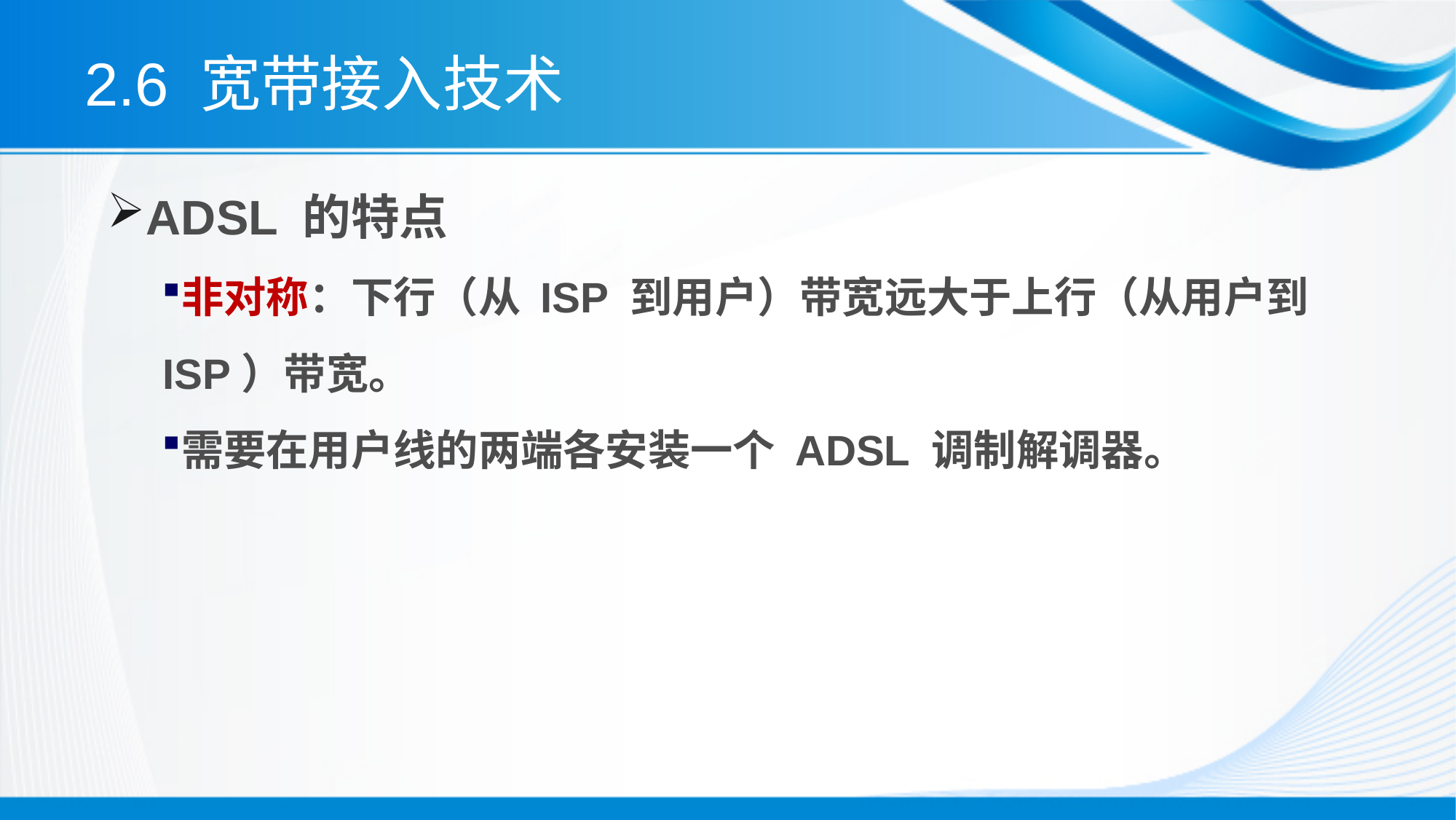

# 2.6 宽带接入技术
ADSL 的特点
非对称：下行（从 ISP 到用户）带宽远大于上行（从用户到 ISP）带宽。
需要在用户线的两端各安装一个 ADSL 调制解调器。